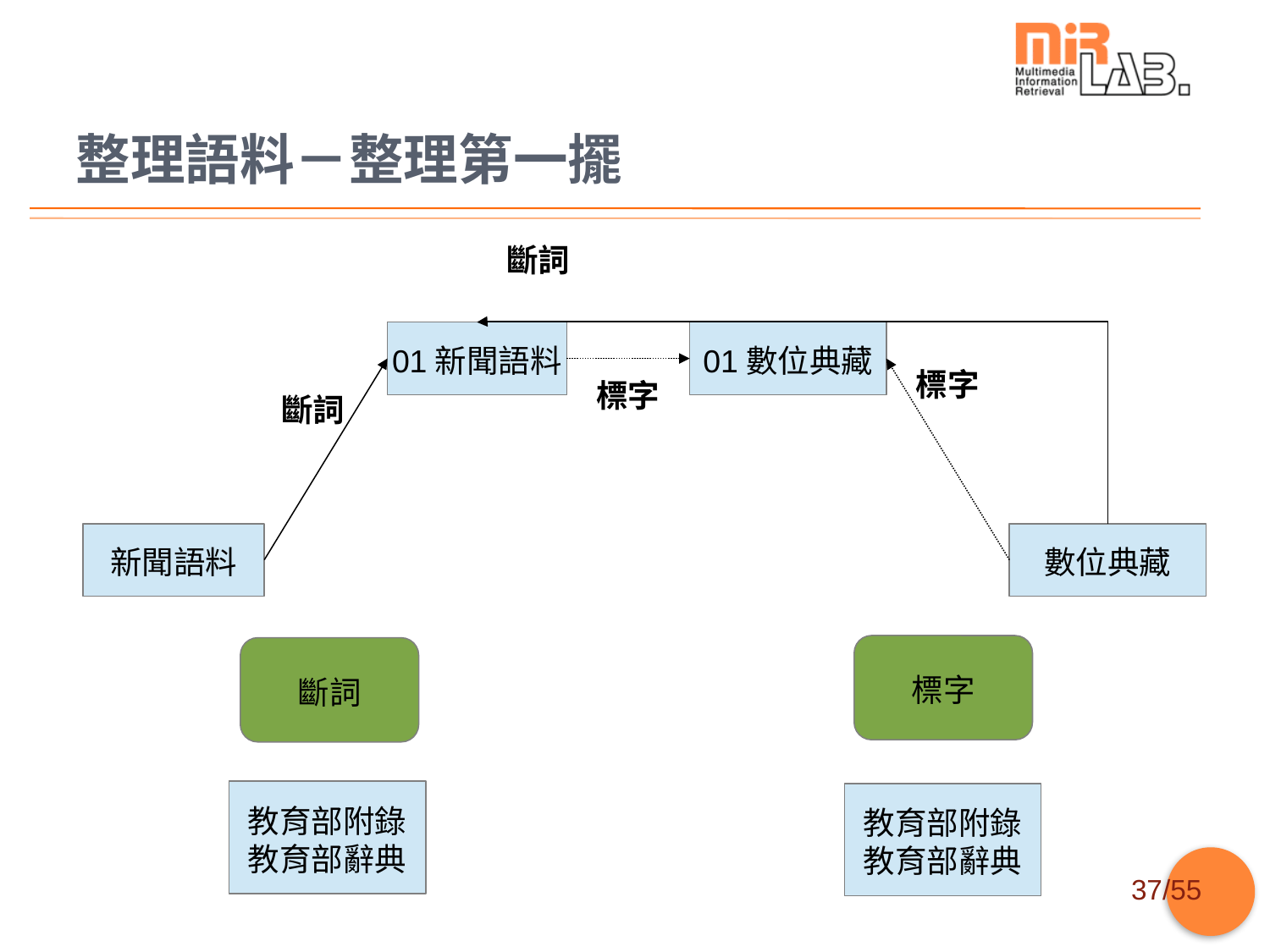

# 整理語料－整理第一擺
斷詞
01新聞語料
01數位典藏
標字
標字
斷詞
新聞語料
數位典藏
標字
斷詞
教育部附錄
教育部辭典
教育部附錄
教育部辭典